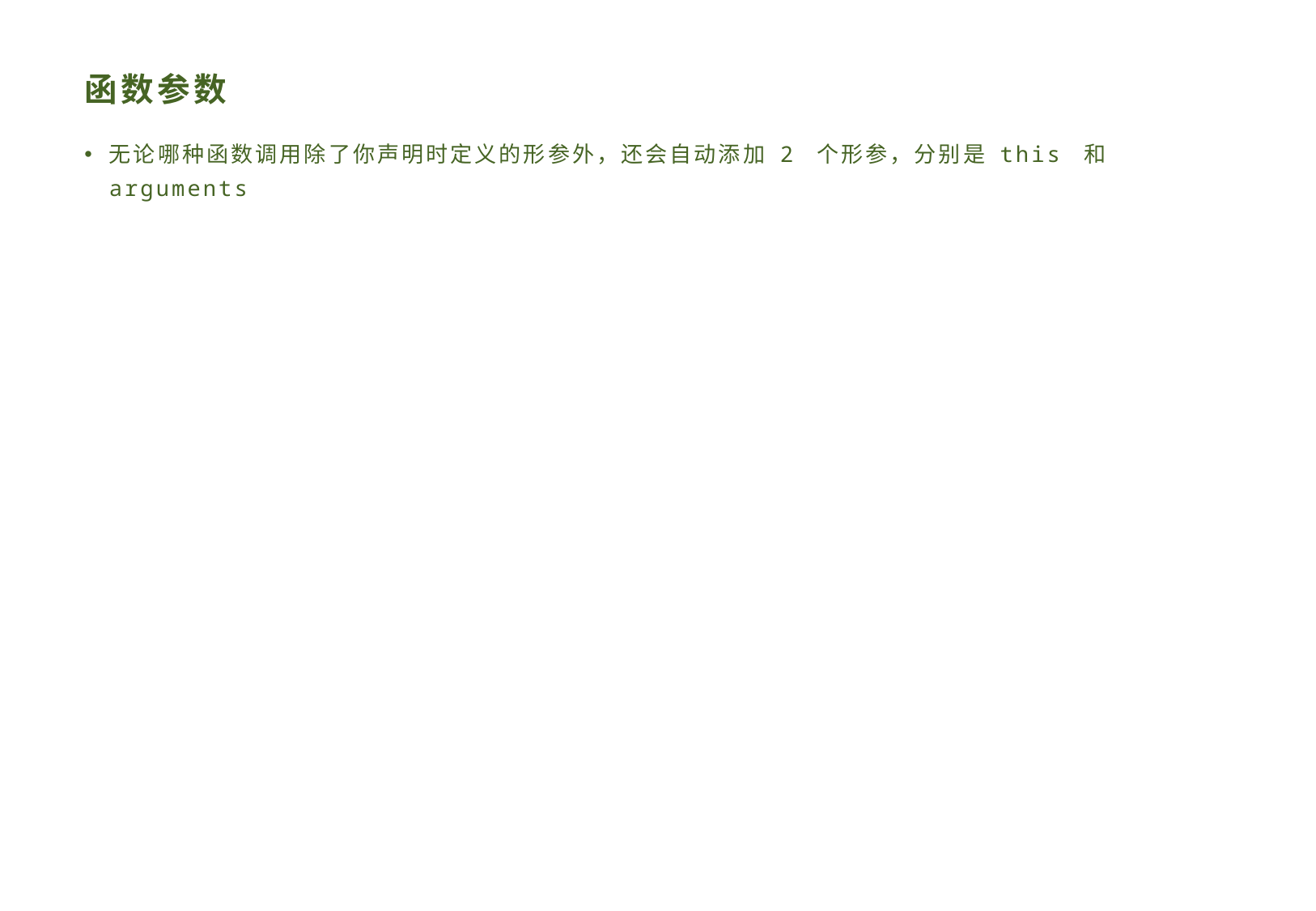

# 函数参数
无论哪种函数调用除了你声明时定义的形参外，还会自动添加 2 个形参，分别是 this 和arguments